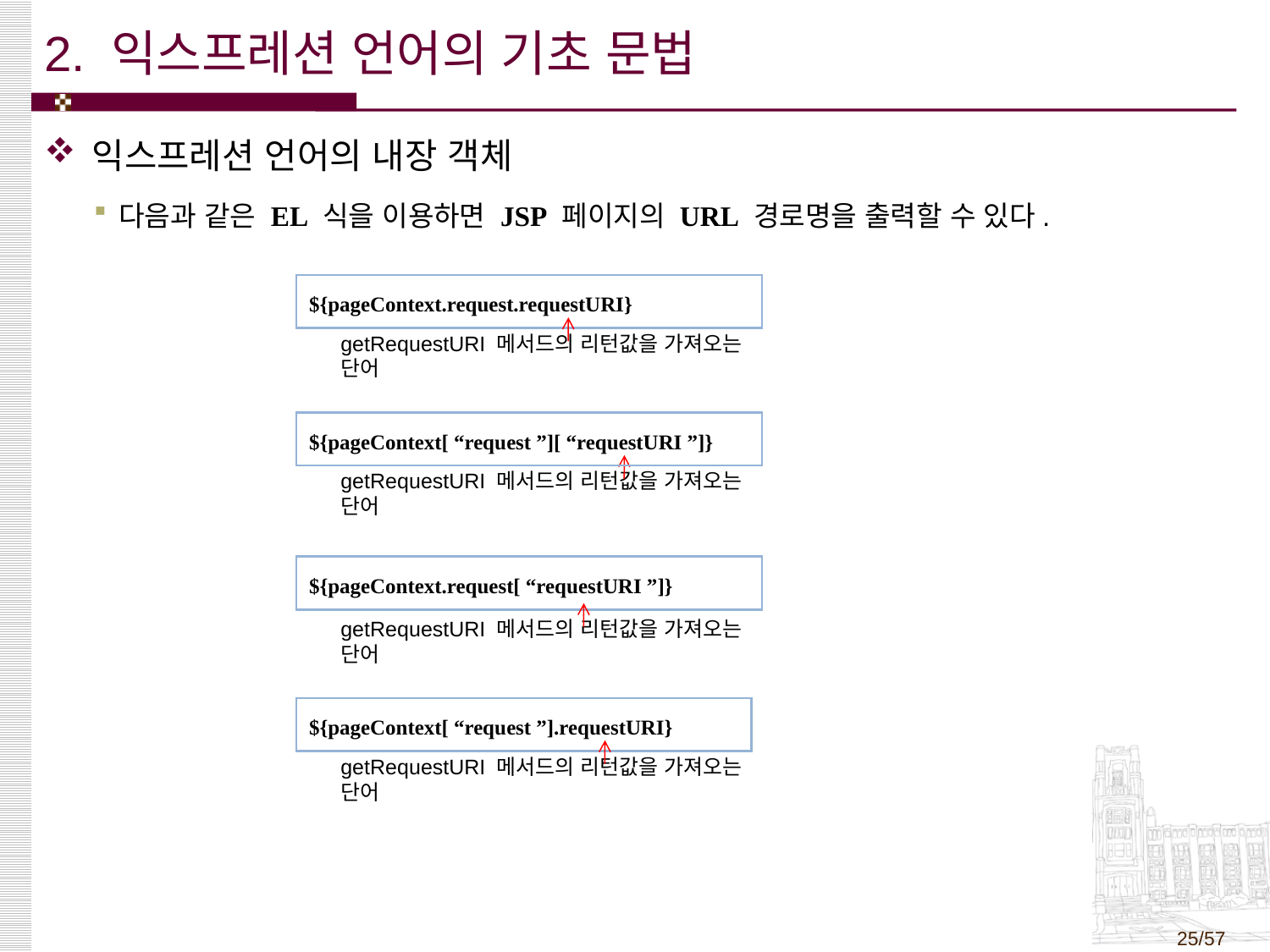

# 2. 익스프레션 언어의 기초 문법
익스프레션 언어의 내장 객체
다음과 같은 EL 식을 이용하면 JSP 페이지의 URL 경로명을 출력할 수 있다.

| ${pageContext.request.requestURI} |
| --- |
getRequestURI 메서드의 리턴값을 가져오는 단어
| ${pageContext[ “request ”][ “requestURI ”]} |
| --- |
getRequestURI 메서드의 리턴값을 가져오는 단어
| ${pageContext.request[ “requestURI ”]} |
| --- |
getRequestURI 메서드의 리턴값을 가져오는 단어
| ${pageContext[ “request ”].requestURI} |
| --- |
getRequestURI 메서드의 리턴값을 가져오는 단어